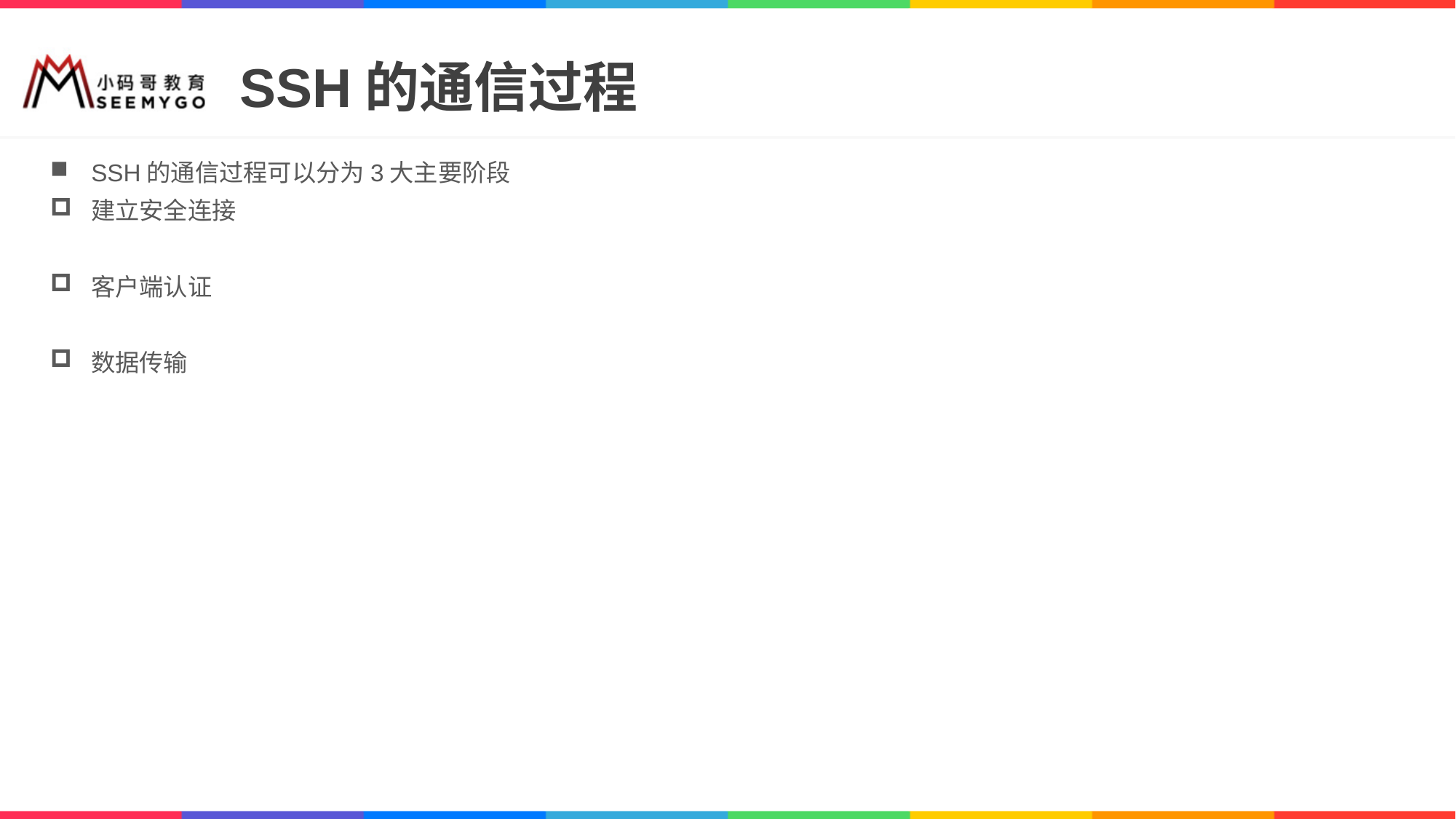

# SSH的通信过程
SSH的通信过程可以分为3大主要阶段
建立安全连接

客户端认证

数据传输